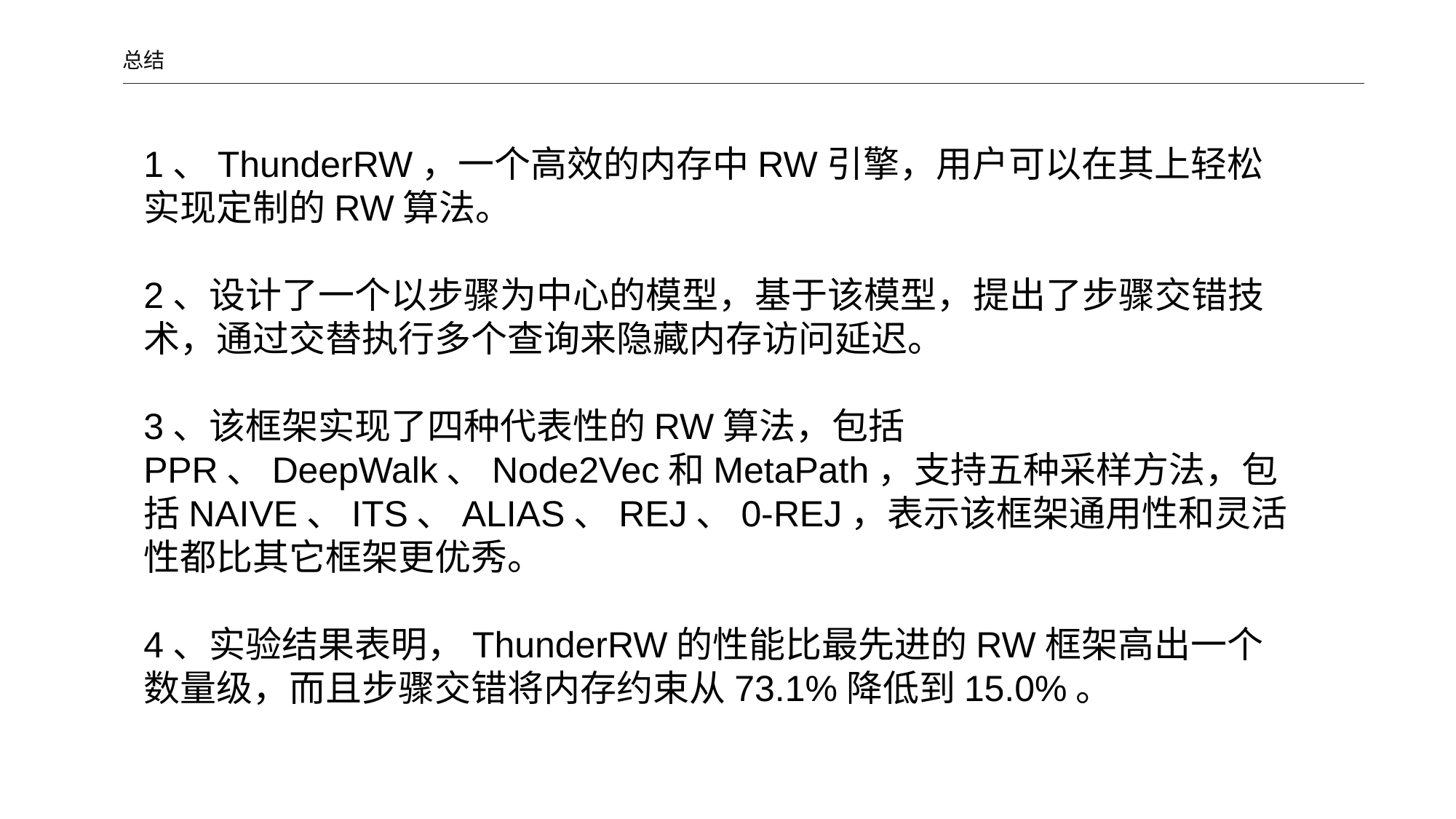

总结
1、ThunderRW，一个高效的内存中RW引擎，用户可以在其上轻松实现定制的RW算法。

2、设计了一个以步骤为中心的模型，基于该模型，提出了步骤交错技术，通过交替执行多个查询来隐藏内存访问延迟。

3、该框架实现了四种代表性的RW算法，包括PPR、DeepWalk、Node2Vec和MetaPath，支持五种采样方法，包括NAIVE、ITS、ALIAS、REJ、0-REJ，表示该框架通用性和灵活性都比其它框架更优秀。

4、实验结果表明，ThunderRW的性能比最先进的RW框架高出一个数量级，而且步骤交错将内存约束从73.1%降低到15.0%。
大量RW查询
受限的查询内并行性